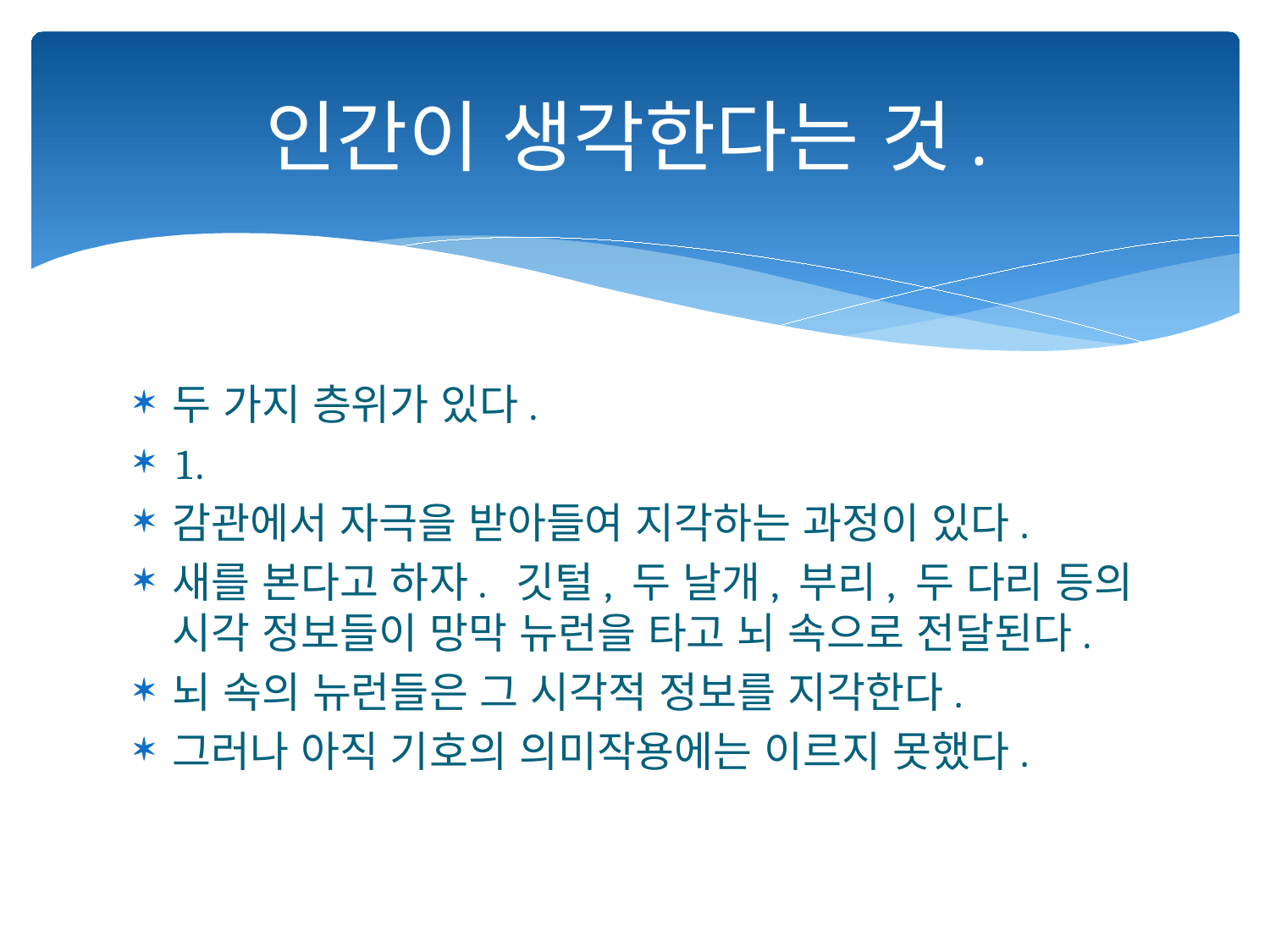

# 인간이 생각한다는 것.
두 가지 층위가 있다.
1.
감관에서 자극을 받아들여 지각하는 과정이 있다.
새를 본다고 하자.  깃털, 두 날개, 부리, 두 다리 등의 시각 정보들이 망막 뉴런을 타고 뇌 속으로 전달된다.
뇌 속의 뉴런들은 그 시각적 정보를 지각한다.
그러나 아직 기호의 의미작용에는 이르지 못했다.